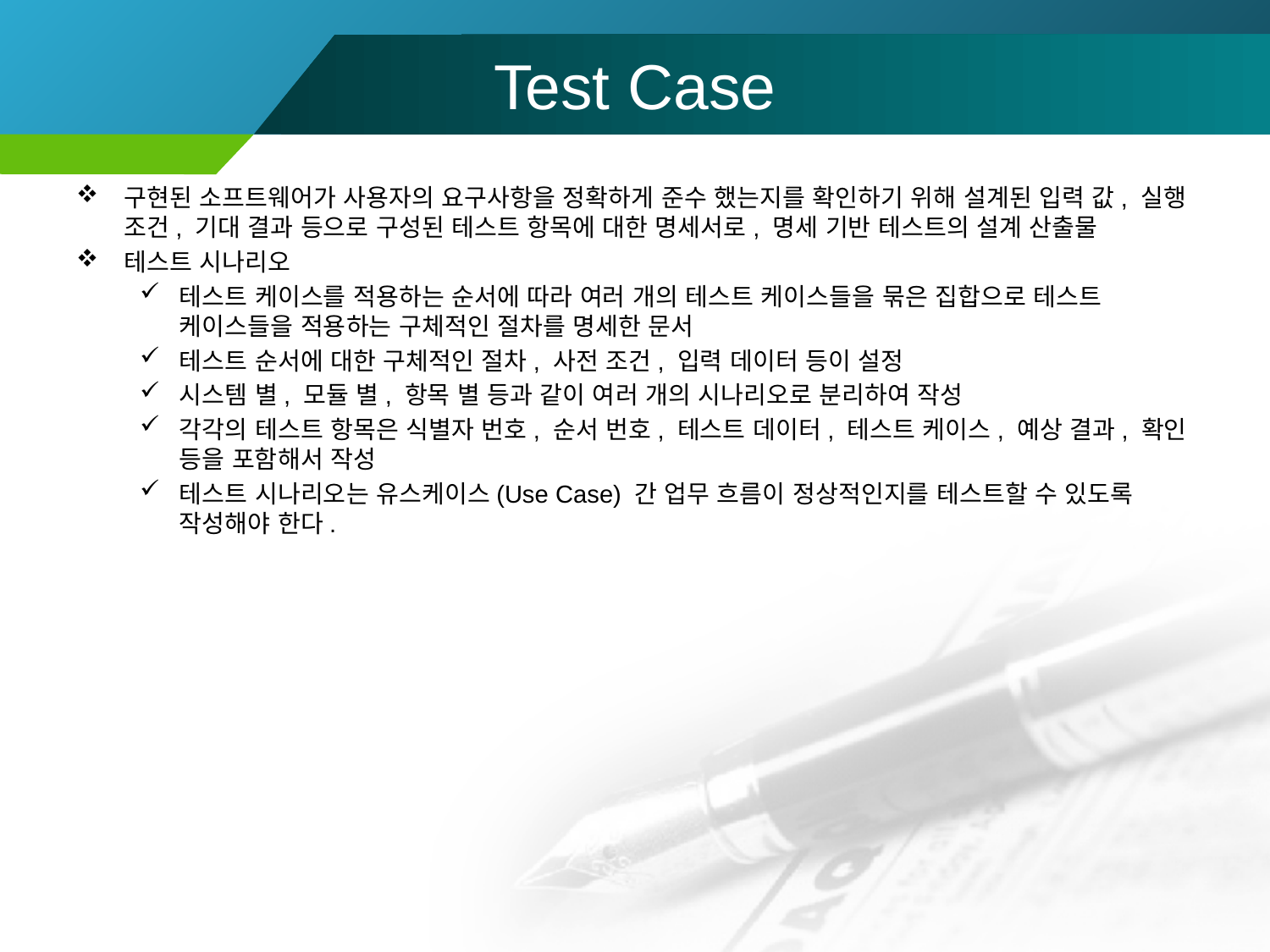

# Test Case
구현된 소프트웨어가 사용자의 요구사항을 정확하게 준수 했는지를 확인하기 위해 설계된 입력 값, 실행 조건, 기대 결과 등으로 구성된 테스트 항목에 대한 명세서로, 명세 기반 테스트의 설계 산출물
테스트 시나리오
테스트 케이스를 적용하는 순서에 따라 여러 개의 테스트 케이스들을 묶은 집합으로 테스트 케이스들을 적용하는 구체적인 절차를 명세한 문서
테스트 순서에 대한 구체적인 절차, 사전 조건, 입력 데이터 등이 설정
시스템 별, 모듈 별, 항목 별 등과 같이 여러 개의 시나리오로 분리하여 작성
각각의 테스트 항목은 식별자 번호, 순서 번호, 테스트 데이터, 테스트 케이스, 예상 결과, 확인 등을 포함해서 작성
테스트 시나리오는 유스케이스(Use Case) 간 업무 흐름이 정상적인지를 테스트할 수 있도록 작성해야 한다.